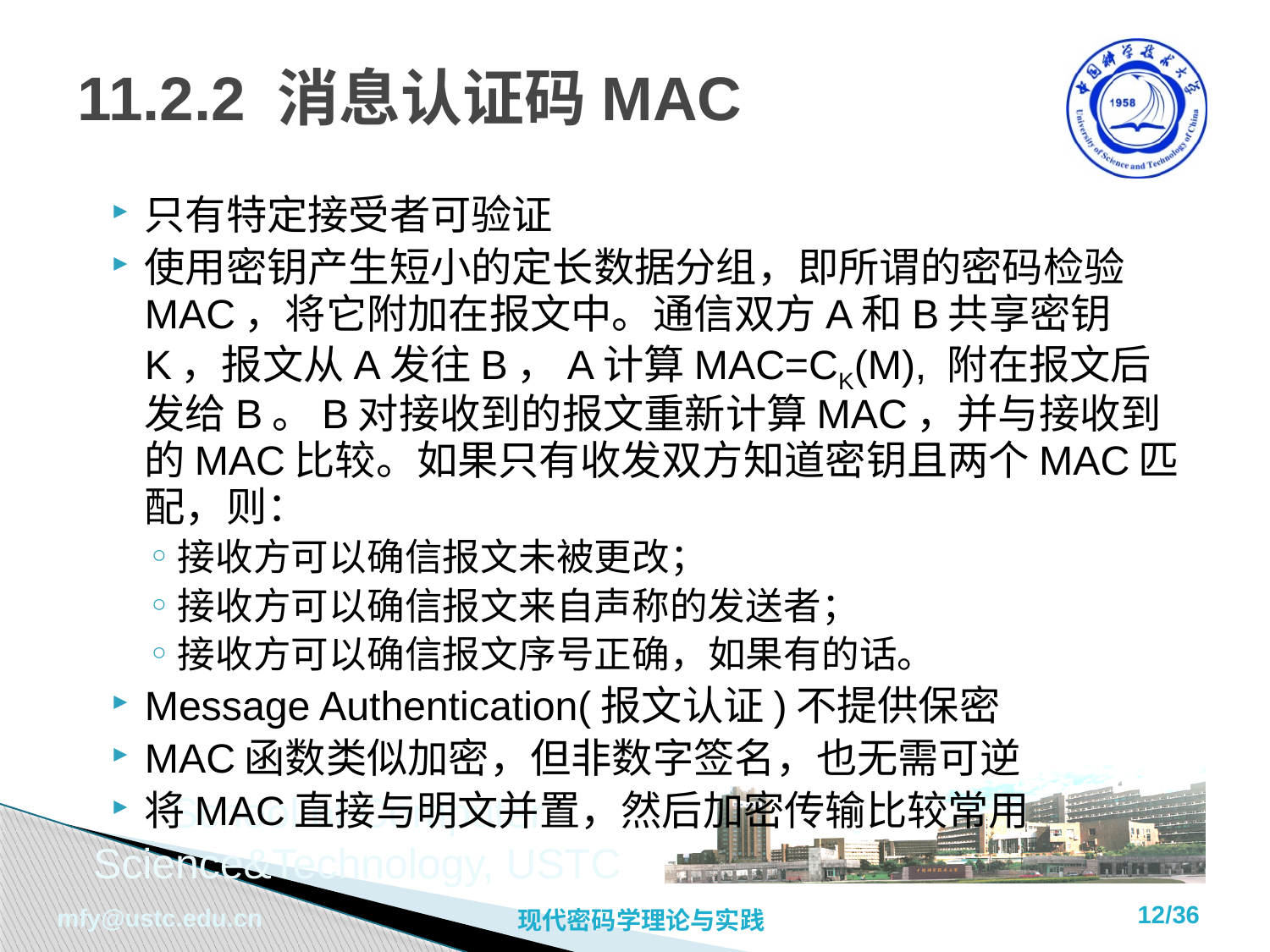

# 11.2.2 消息认证码MAC
只有特定接受者可验证
使用密钥产生短小的定长数据分组，即所谓的密码检验MAC，将它附加在报文中。通信双方A和B共享密钥K，报文从A发往B，A计算MAC=CK(M), 附在报文后发给B。B对接收到的报文重新计算MAC，并与接收到的MAC比较。如果只有收发双方知道密钥且两个MAC匹配，则：
接收方可以确信报文未被更改；
接收方可以确信报文来自声称的发送者；
接收方可以确信报文序号正确，如果有的话。
Message Authentication(报文认证)不提供保密
MAC函数类似加密，但非数字签名，也无需可逆
将MAC直接与明文并置，然后加密传输比较常用